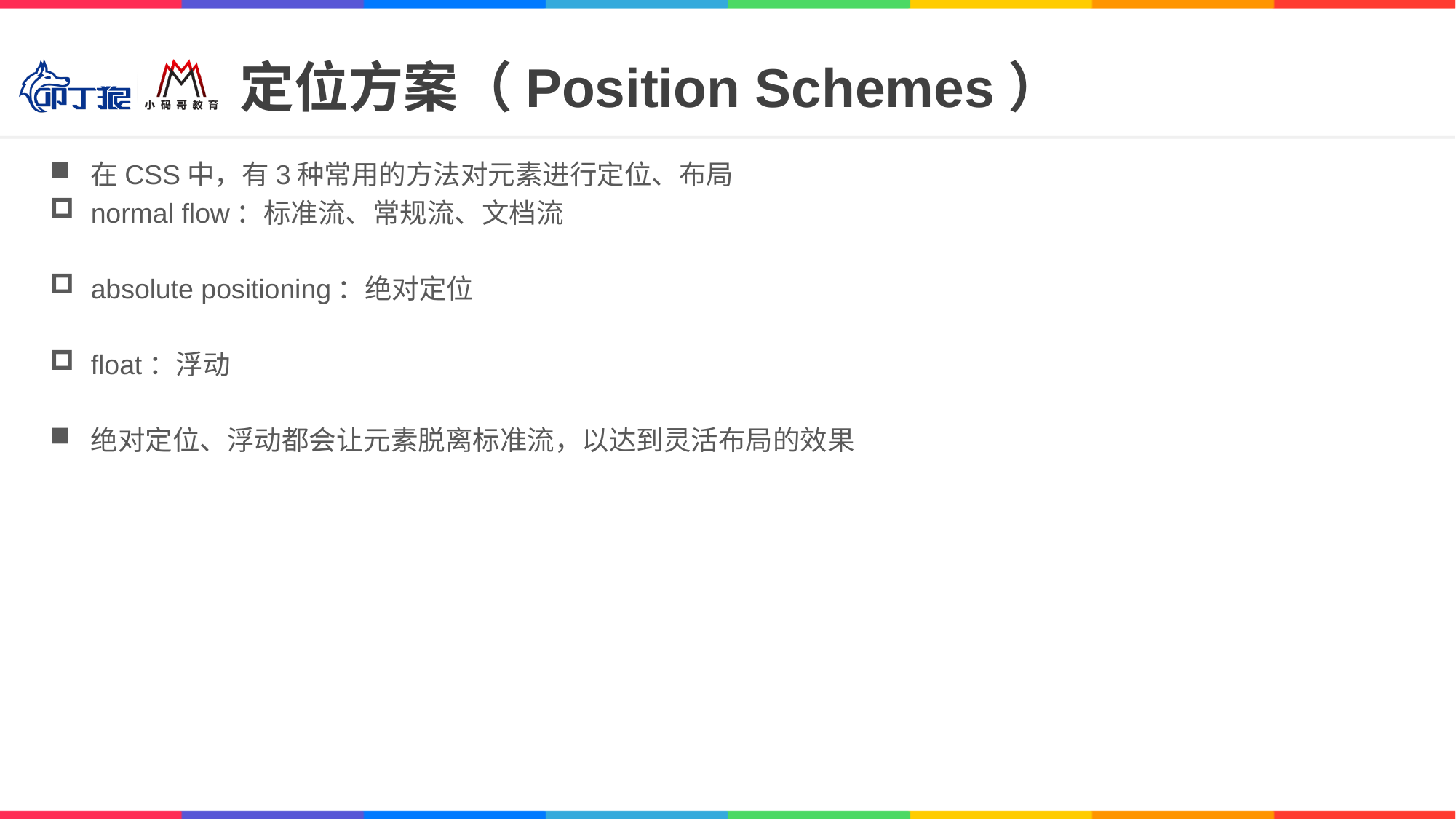

# 定位方案（Position Schemes）
在CSS中，有3种常用的方法对元素进行定位、布局
normal flow：标准流、常规流、文档流

absolute positioning：绝对定位

float：浮动

绝对定位、浮动都会让元素脱离标准流，以达到灵活布局的效果